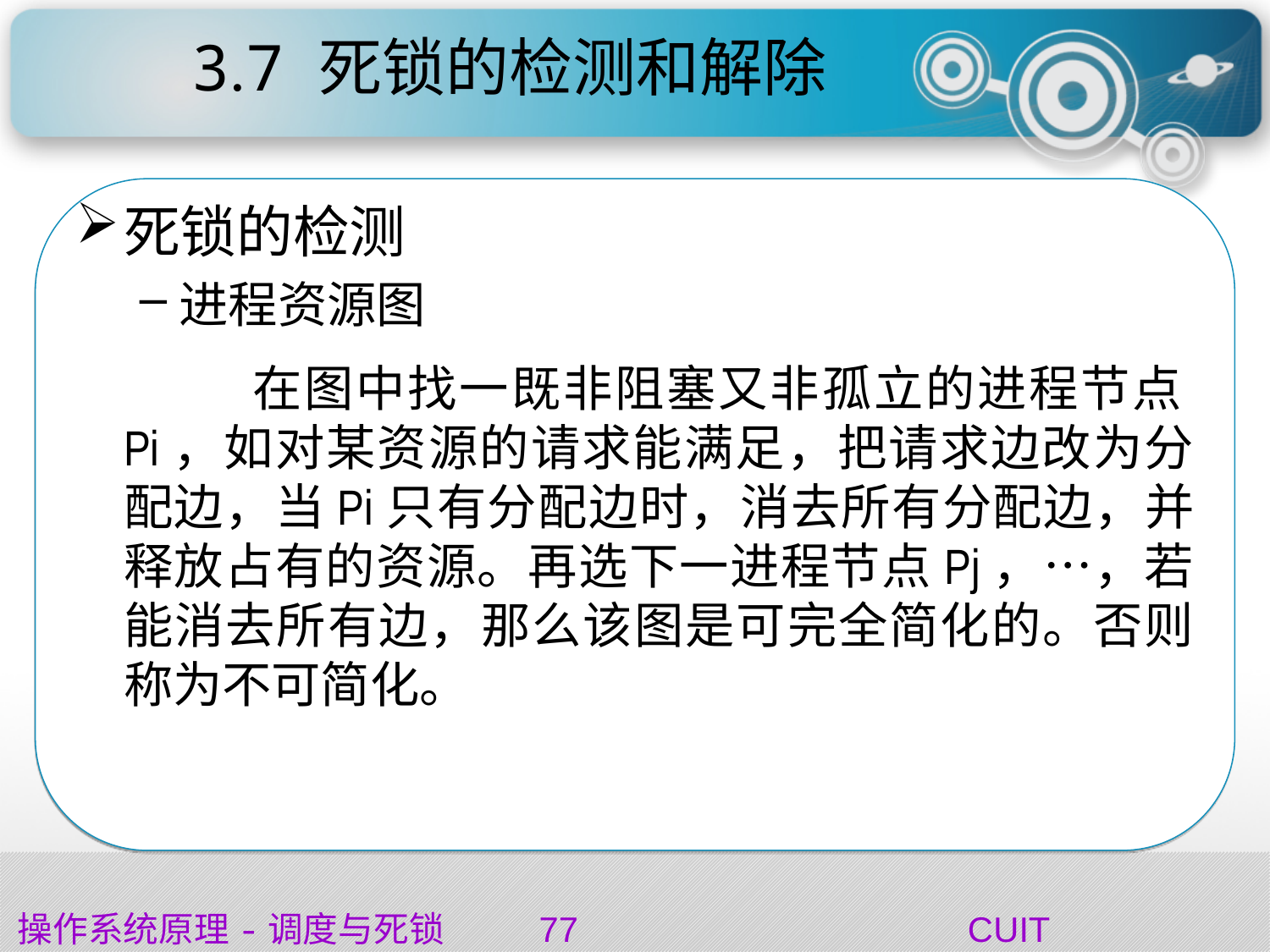

# 3.7	死锁的检测和解除
死锁的检测
进程资源图
            在图中找一既非阻塞又非孤立的进程节点Pi，如对某资源的请求能满足，把请求边改为分配边，当Pi只有分配边时，消去所有分配边，并释放占有的资源。再选下一进程节点Pj，…，若能消去所有边，那么该图是可完全简化的。否则称为不可简化。